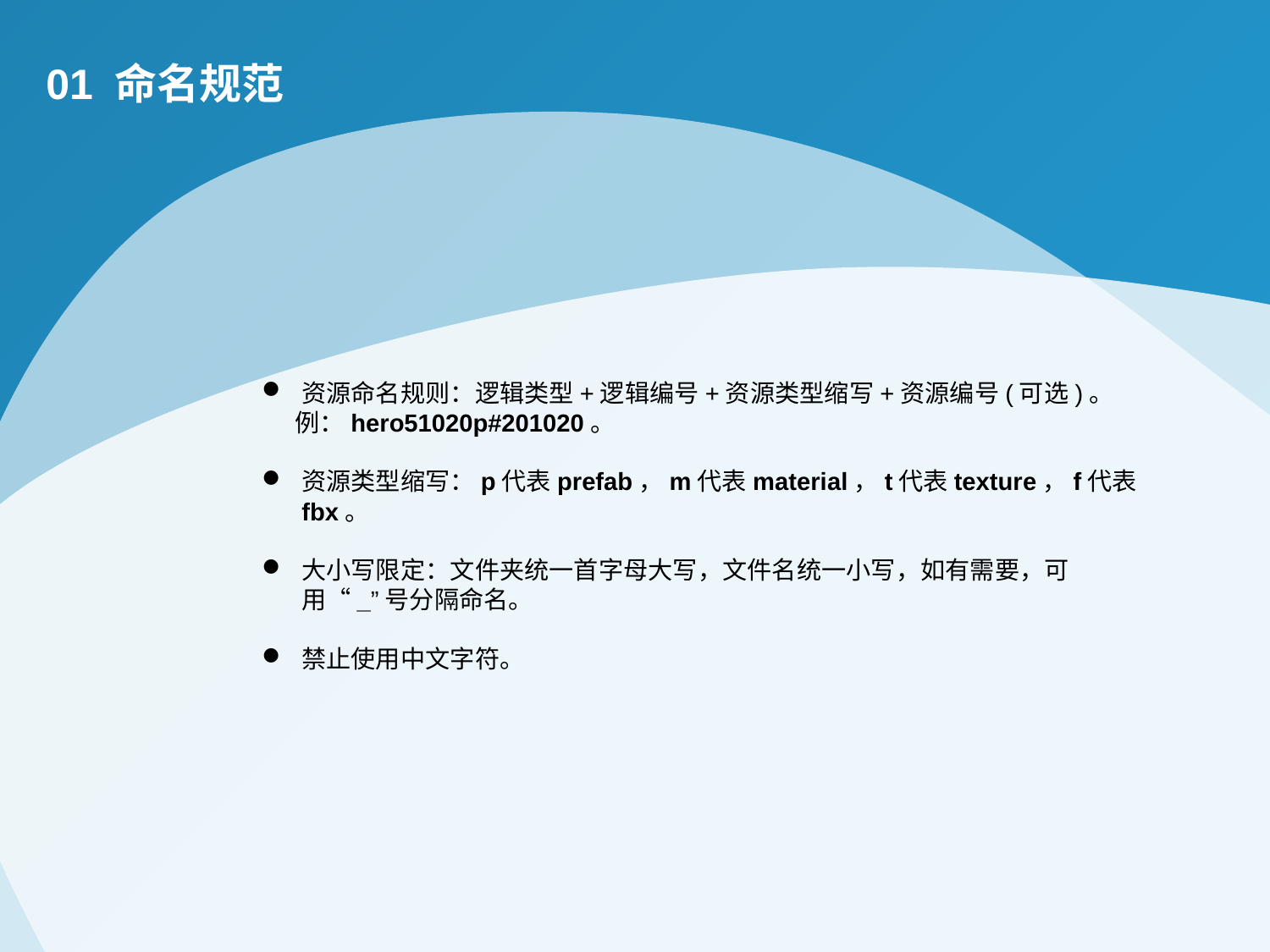

01 命名规范
资源命名规则：逻辑类型+逻辑编号+资源类型缩写+资源编号(可选)。
     例：hero51020p#201020。

资源类型缩写：p代表prefab，m代表material，t代表texture，f代表fbx。

大小写限定：文件夹统一首字母大写，文件名统一小写，如有需要，可用“_”号分隔命名。

禁止使用中文字符。